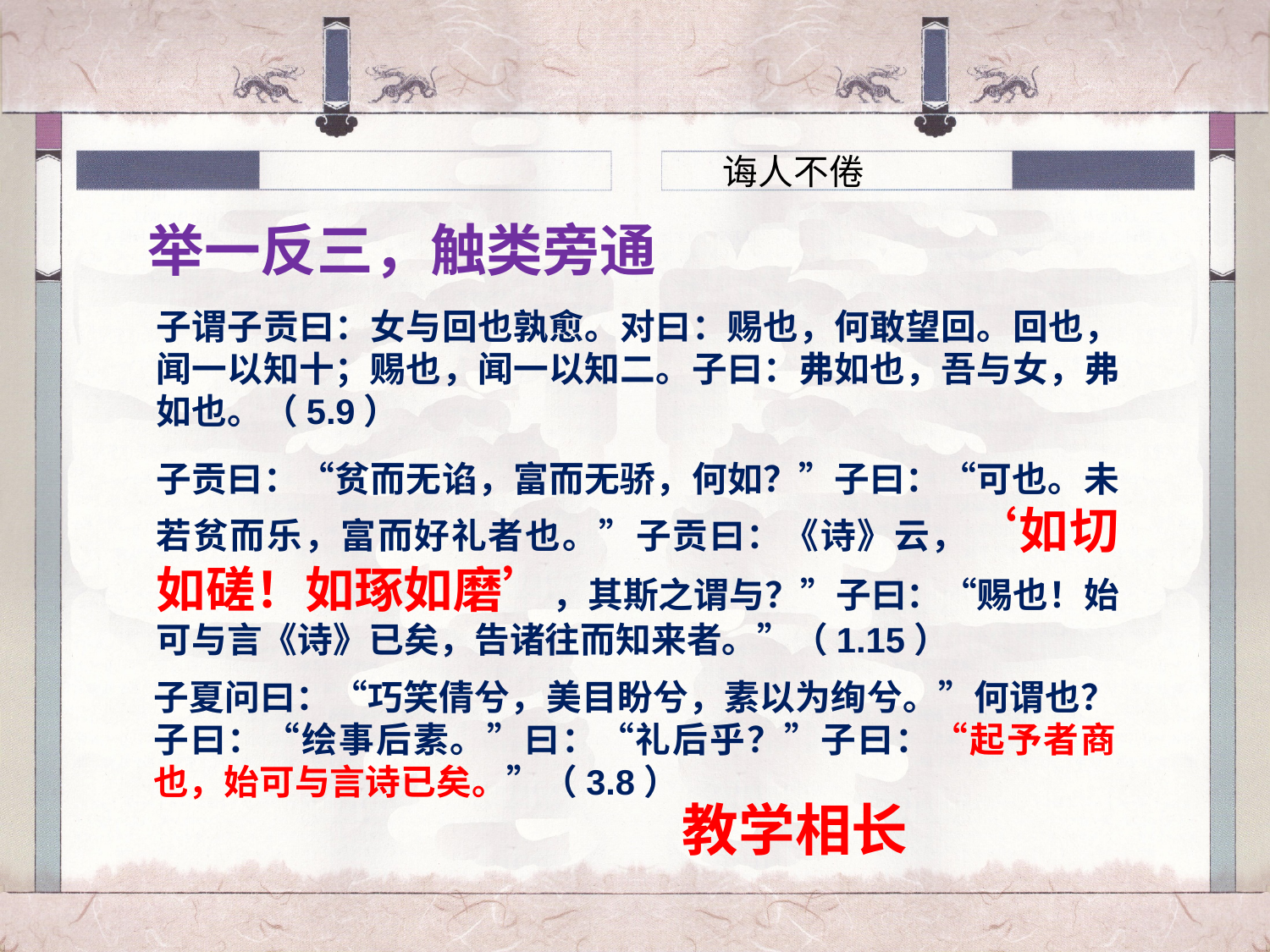

诲人不倦
举一反三，触类旁通
子谓子贡曰：女与回也孰愈。对曰：赐也，何敢望回。回也，闻一以知十；赐也，闻一以知二。子曰：弗如也，吾与女，弗如也。（5.9）
子贡曰：“贫而无谄，富而无骄，何如？”子曰：“可也。未若贫而乐，富而好礼者也。”子贡曰：《诗》云，‘如切如磋！如琢如磨’，其斯之谓与？”子曰：“赐也！始可与言《诗》已矣，告诸往而知来者。”（1.15）
子夏问曰：“巧笑倩兮，美目盼兮，素以为绚兮。”何谓也？子曰：“绘事后素。”曰：“礼后乎？”子曰：“起予者商也，始可与言诗已矣。”（3.8）
教学相长